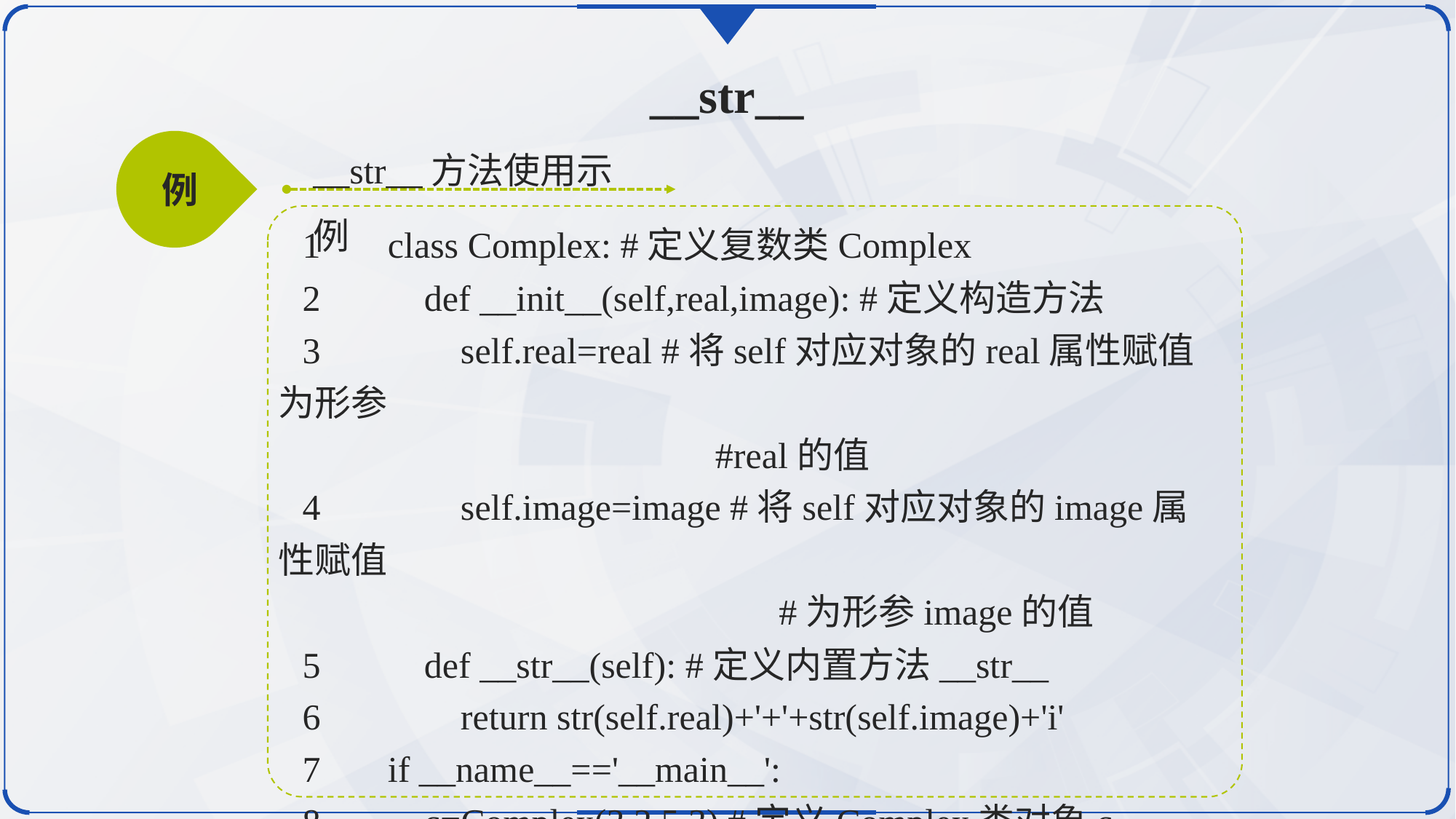

__str__
__str__方法使用示例

例

1	class Complex: #定义复数类Complex
2	    def __init__(self,real,image): #定义构造方法
3	        self.real=real #将self对应对象的real属性赋值为形参
             			#real的值
4	        self.image=image #将self对应对象的image属性赋值
             			       #为形参image的值
5	    def __str__(self): #定义内置方法__str__
6	        return str(self.real)+'+'+str(self.image)+'i'
7	if __name__=='__main__':
8	    c=Complex(3.2,5.3) #定义Complex类对象c
9	    print(c) #输出“3.2+5.3i”